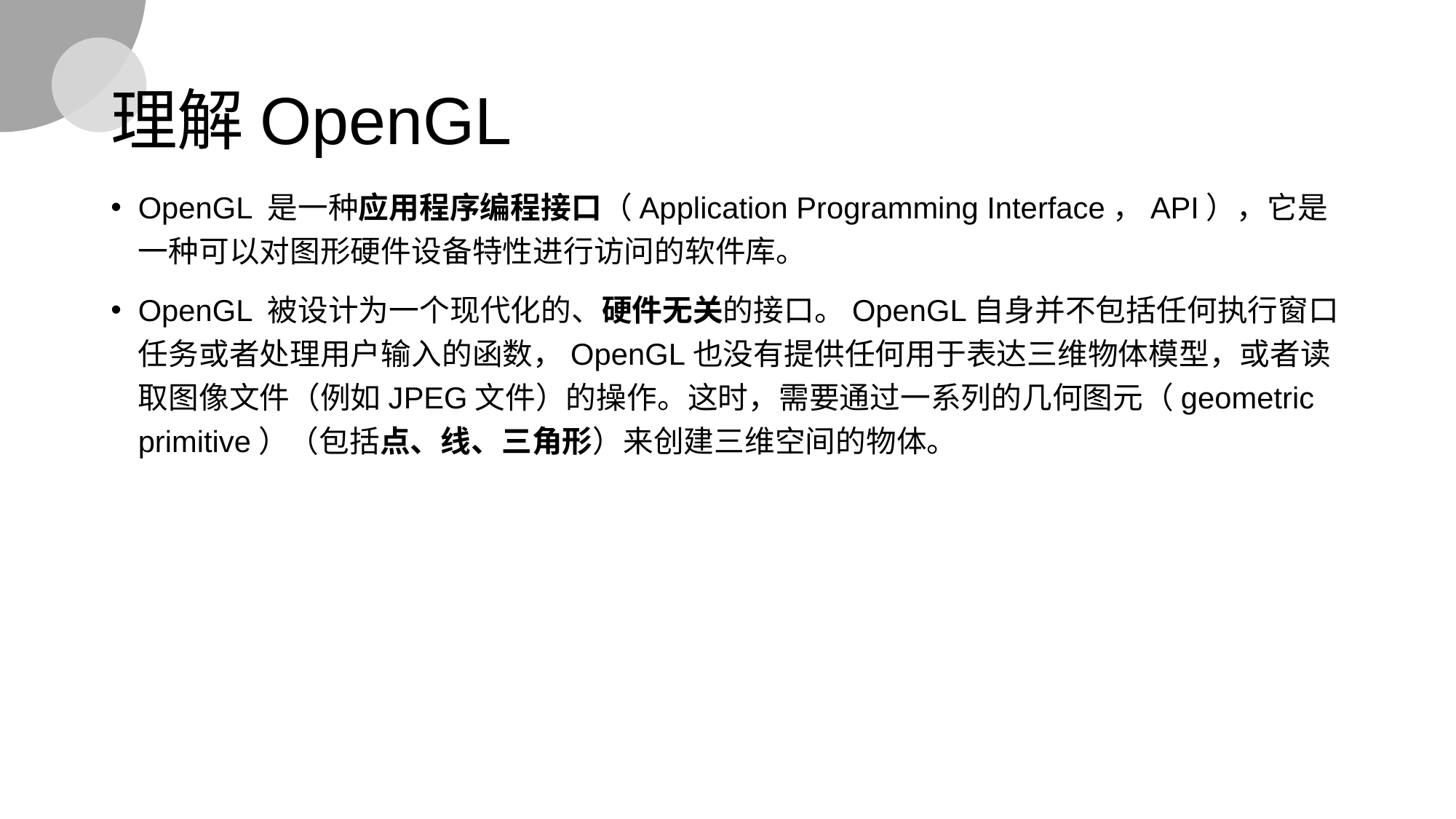

# 理解OpenGL
OpenGL 是一种应用程序编程接口（Application Programming Interface，API），它是一种可以对图形硬件设备特性进行访问的软件库。
OpenGL 被设计为一个现代化的、硬件无关的接口。OpenGL自身并不包括任何执行窗口任务或者处理用户输入的函数，OpenGL也没有提供任何用于表达三维物体模型，或者读取图像文件（例如JPEG文件）的操作。这时，需要通过一系列的几何图元（geometric primitive）（包括点、线、三角形）来创建三维空间的物体。